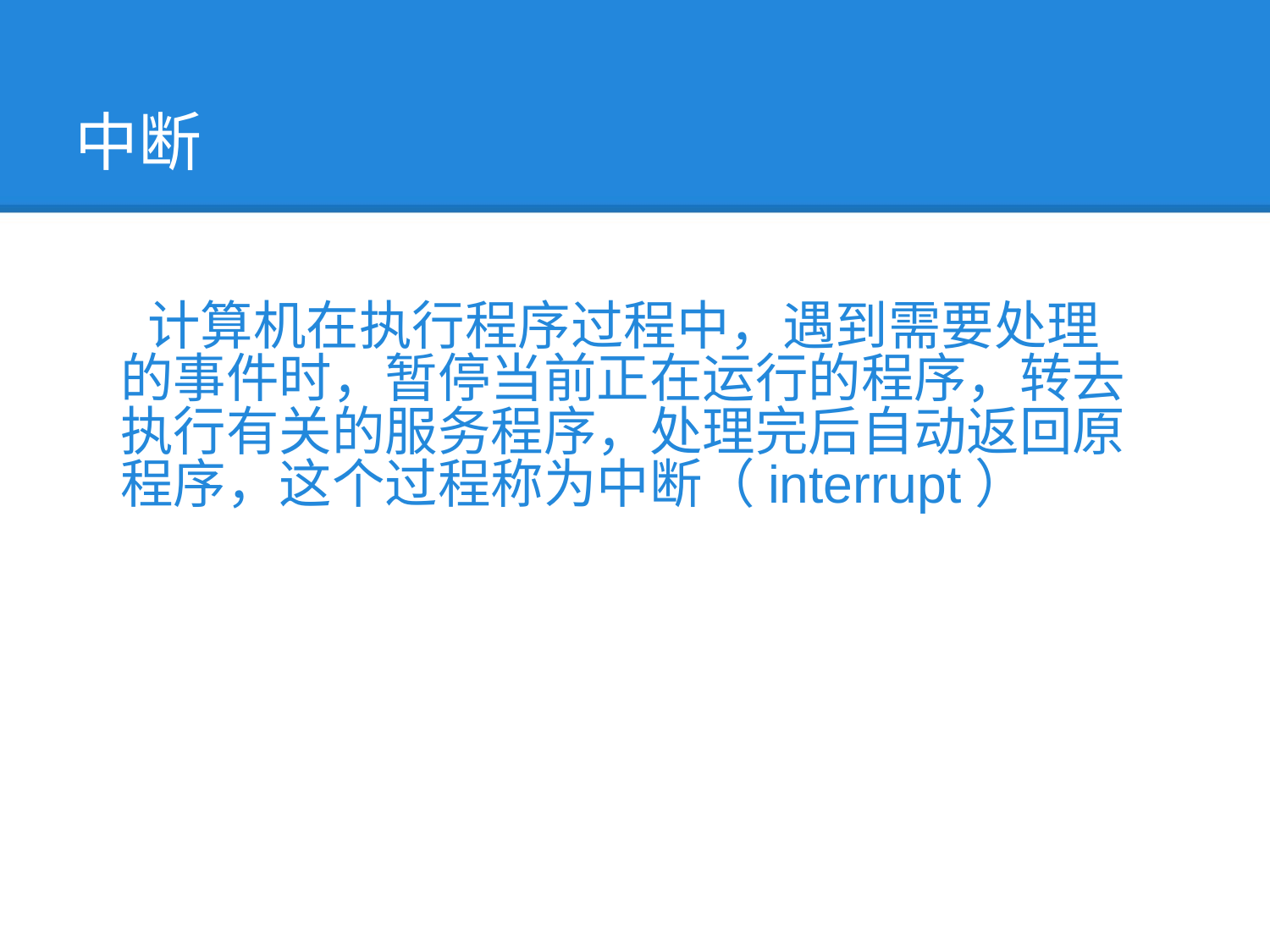

中断

 计算机在执行程序过程中，遇到需要处理的事件时，暂停当前正在运行的程序，转去执行有关的服务程序，处理完后自动返回原程序，这个过程称为中断（interrupt）